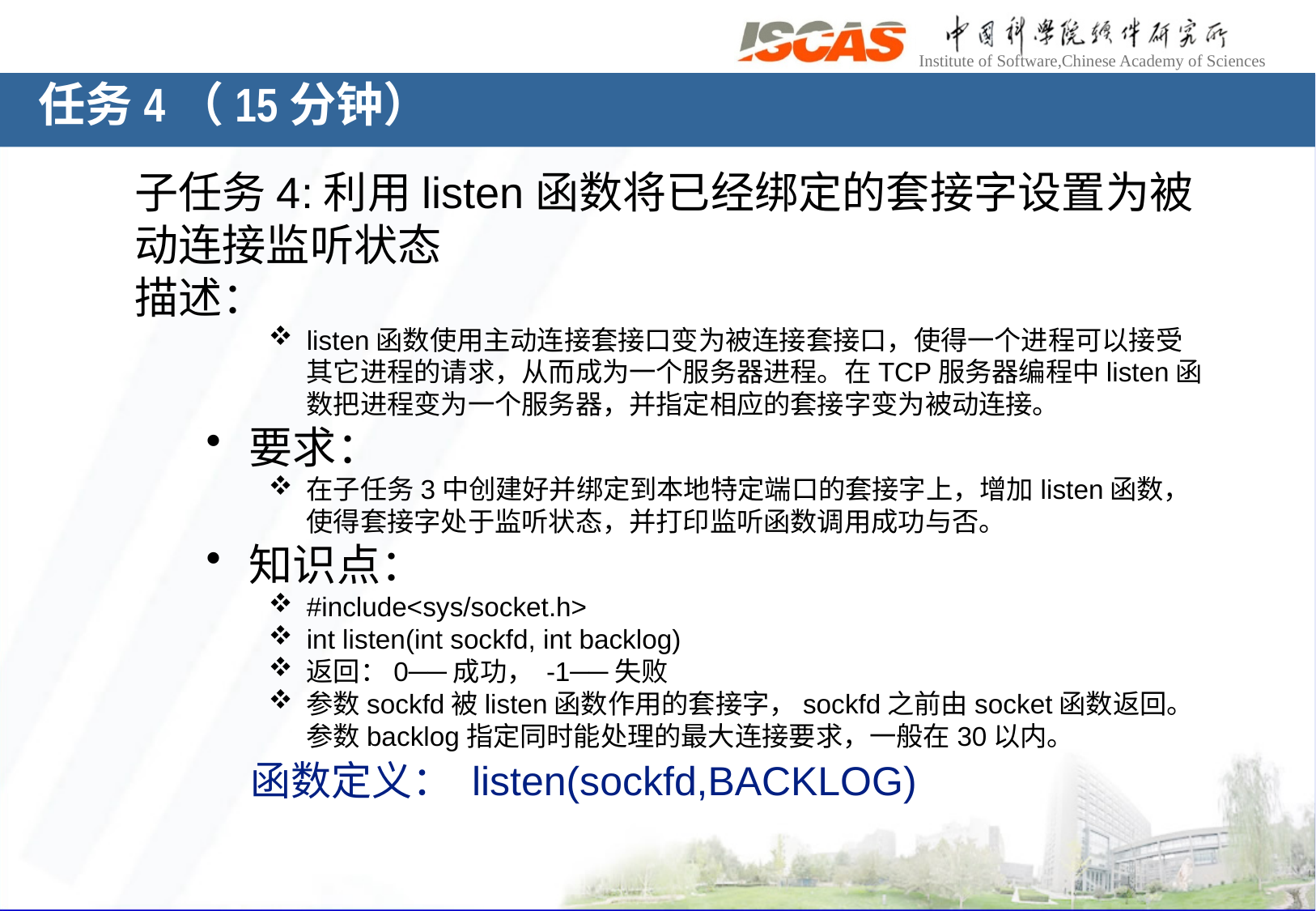

# 任务4（15分钟）
子任务4:利用listen函数将已经绑定的套接字设置为被动连接监听状态
描述：
listen函数使用主动连接套接口变为被连接套接口，使得一个进程可以接受其它进程的请求，从而成为一个服务器进程。在TCP服务器编程中listen函数把进程变为一个服务器，并指定相应的套接字变为被动连接。
要求：
在子任务3中创建好并绑定到本地特定端口的套接字上，增加listen函数，使得套接字处于监听状态，并打印监听函数调用成功与否。
知识点：
#include<sys/socket.h>
int listen(int sockfd, int backlog)
返回：0──成功， -1──失败
参数sockfd被listen函数作用的套接字，sockfd之前由socket函数返回。参数backlog指定同时能处理的最大连接要求，一般在30以内。
           函数定义： listen(sockfd,BACKLOG)